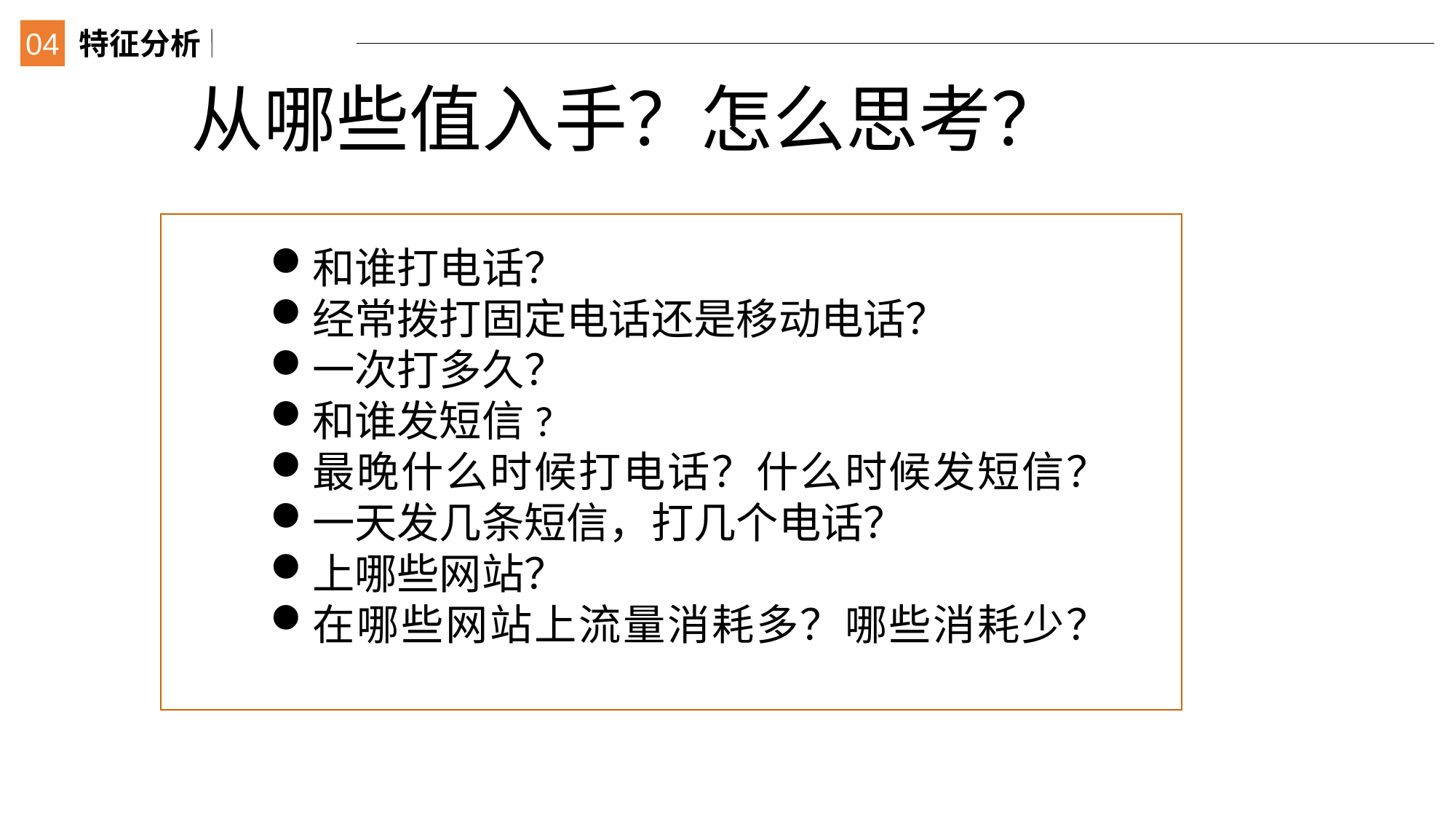

04
特征分析

从哪些值入手？怎么思考？

和谁打电话？
经常拨打固定电话还是移动电话？
一次打多久？
和谁发短信?
最晚什么时候打电话？什么时候发短信？
一天发几条短信，打几个电话？
上哪些网站？
在哪些网站上流量消耗多？哪些消耗少？